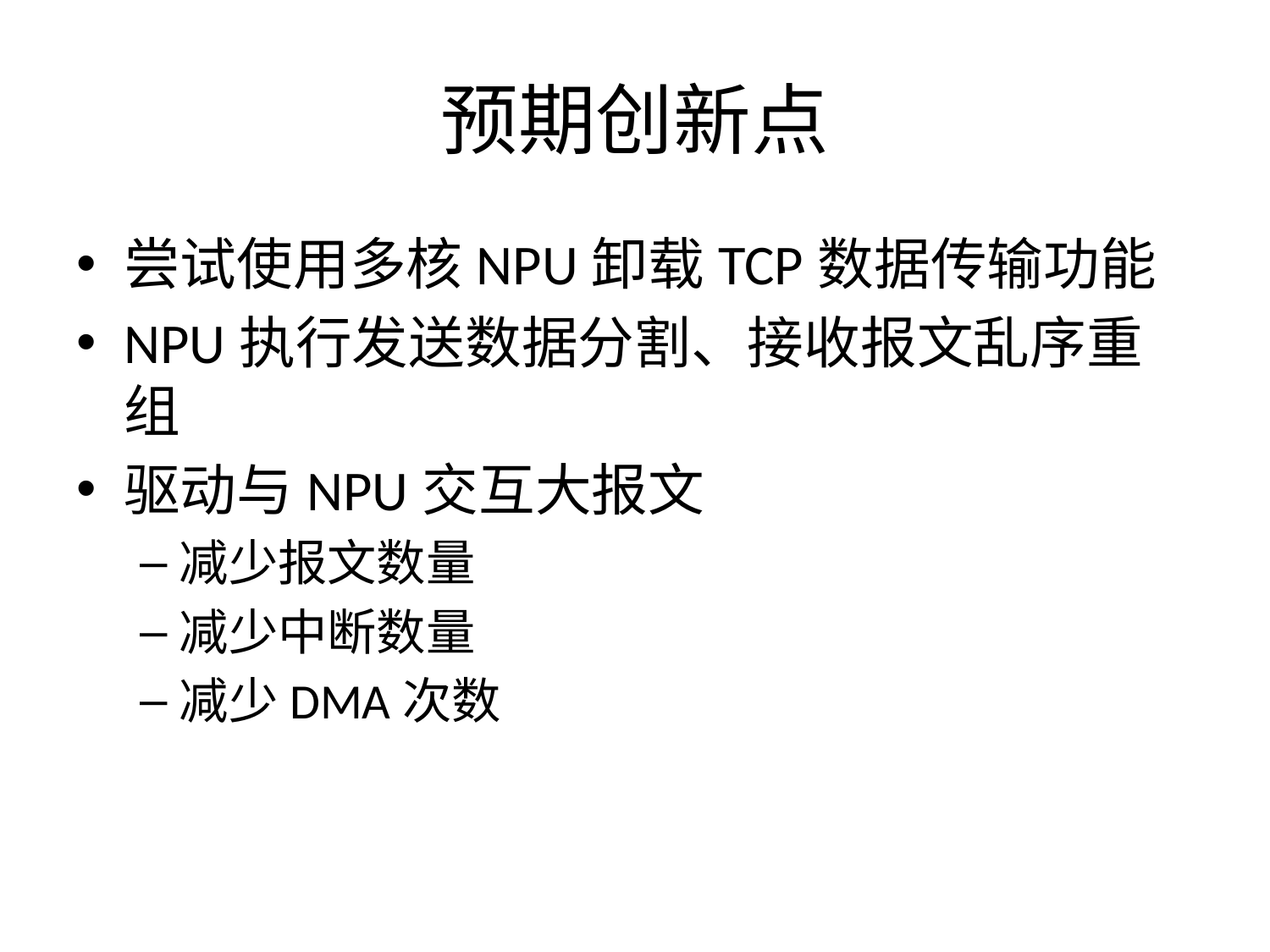

# 预期创新点
尝试使用多核NPU卸载TCP数据传输功能
NPU执行发送数据分割、接收报文乱序重组
驱动与NPU交互大报文
减少报文数量
减少中断数量
减少DMA次数